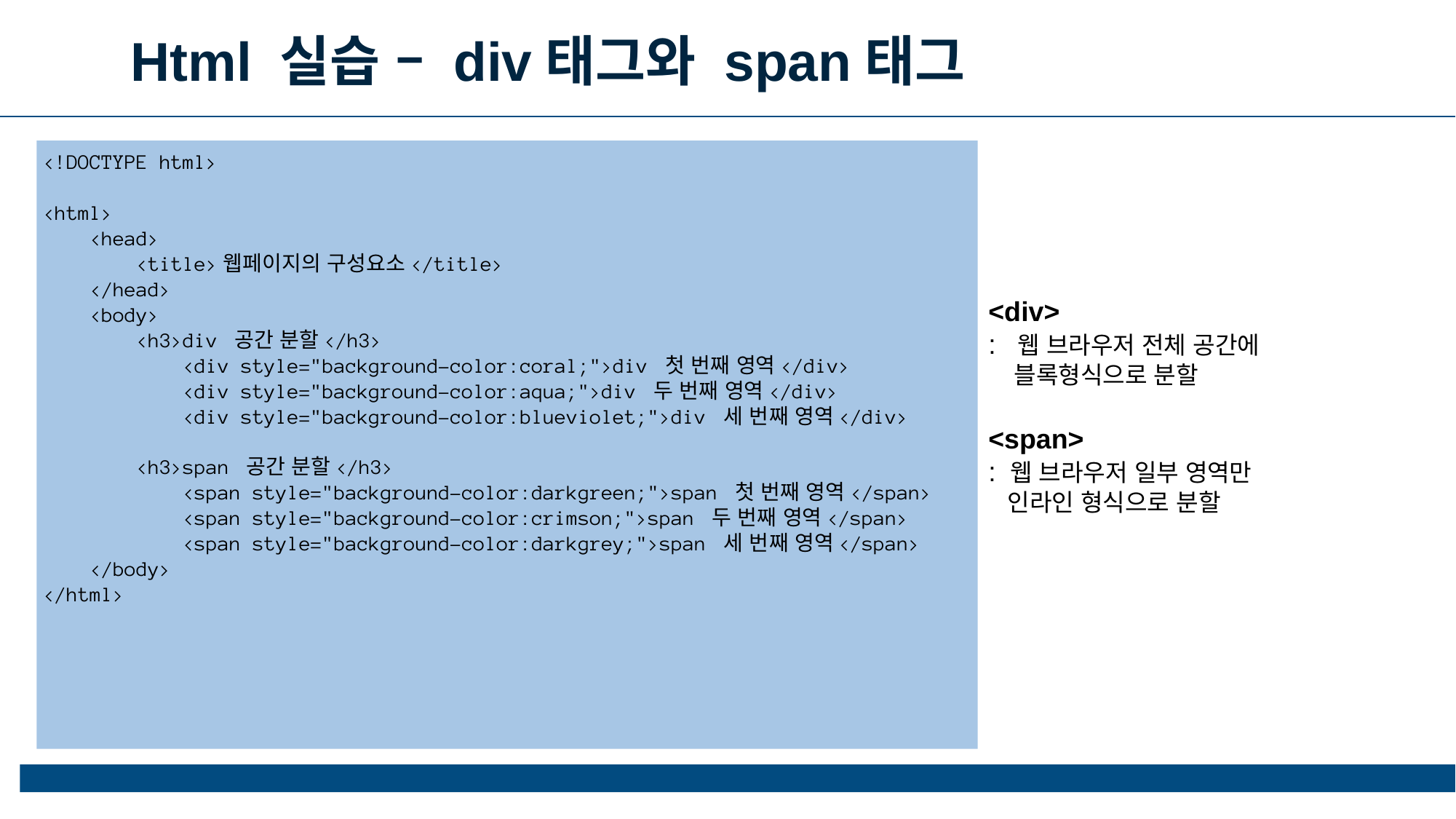

Html 실습 – div태그와 span태그

<!DOCTYPE html>

<html>
    <head>
        <title>웹페이지의 구성요소</title>
    </head>
    <body>
        <h3>div 공간 분할</h3>
            <div style="background-color:coral;">div 첫 번째 영역</div>
            <div style="background-color:aqua;">div 두 번째 영역</div>
            <div style="background-color:blueviolet;">div 세 번째 영역</div>

        <h3>span 공간 분할</h3>
            <span style="background-color:darkgreen;">span 첫 번째 영역</span>
            <span style="background-color:crimson;">span 두 번째 영역</span>
            <span style="background-color:darkgrey;">span 세 번째 영역</span>
    </body>
</html>

<div>
:  웹 브라우저 전체 공간에
   블록형식으로 분할

<span>
: 웹 브라우저 일부 영역만
  인라인 형식으로 분할